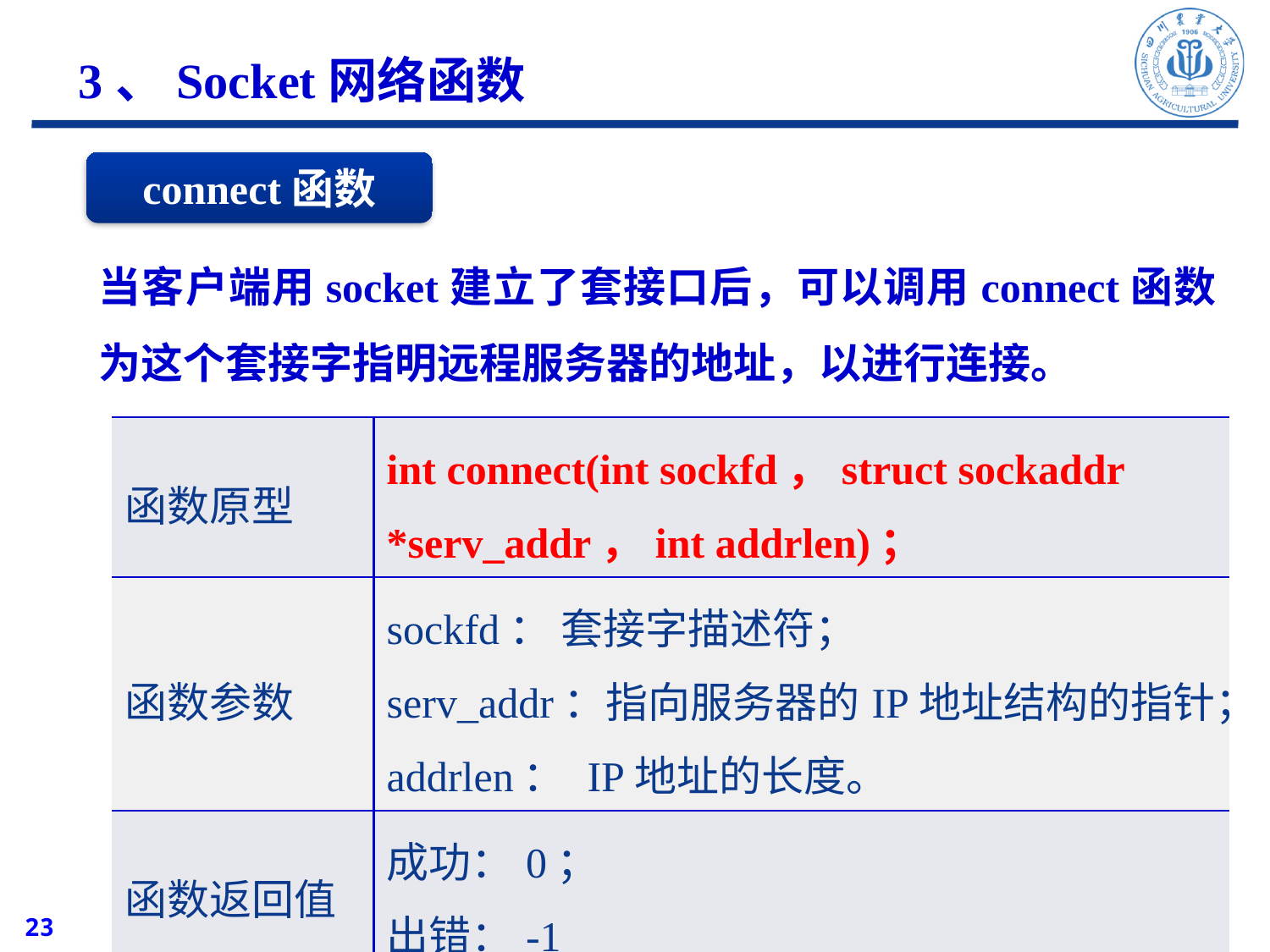

3、Socket网络函数
connect函数
当客户端用socket建立了套接口后，可以调用connect函数为这个套接字指明远程服务器的地址，以进行连接。
| 函数原型 | int connect(int sockfd，struct sockaddr \*serv\_addr，int addrlen)； |
| --- | --- |
| 函数参数 | sockfd： 套接字描述符； serv\_addr：指向服务器的IP地址结构的指针； addrlen： IP地址的长度。 |
| 函数返回值 | 成功：0； 出错：-1 |